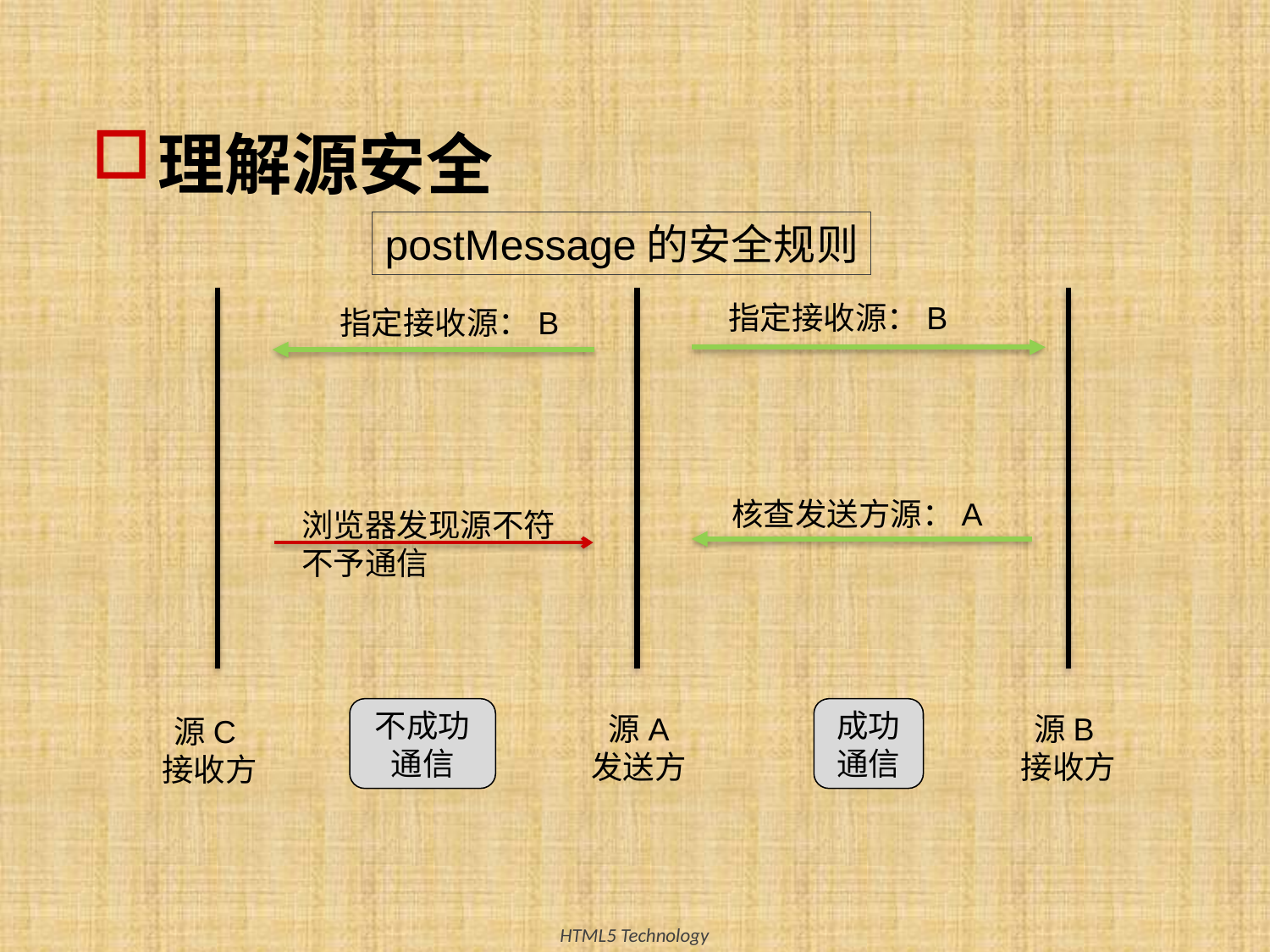

# 理解源安全
postMessage的安全规则
指定接收源：B
指定接收源：B

核查发送方源：A
浏览器发现源不符
不予通信
不成功通信
成功通信
源A
发送方
源B
接收方
源C
接收方
13
HTML5 Technology